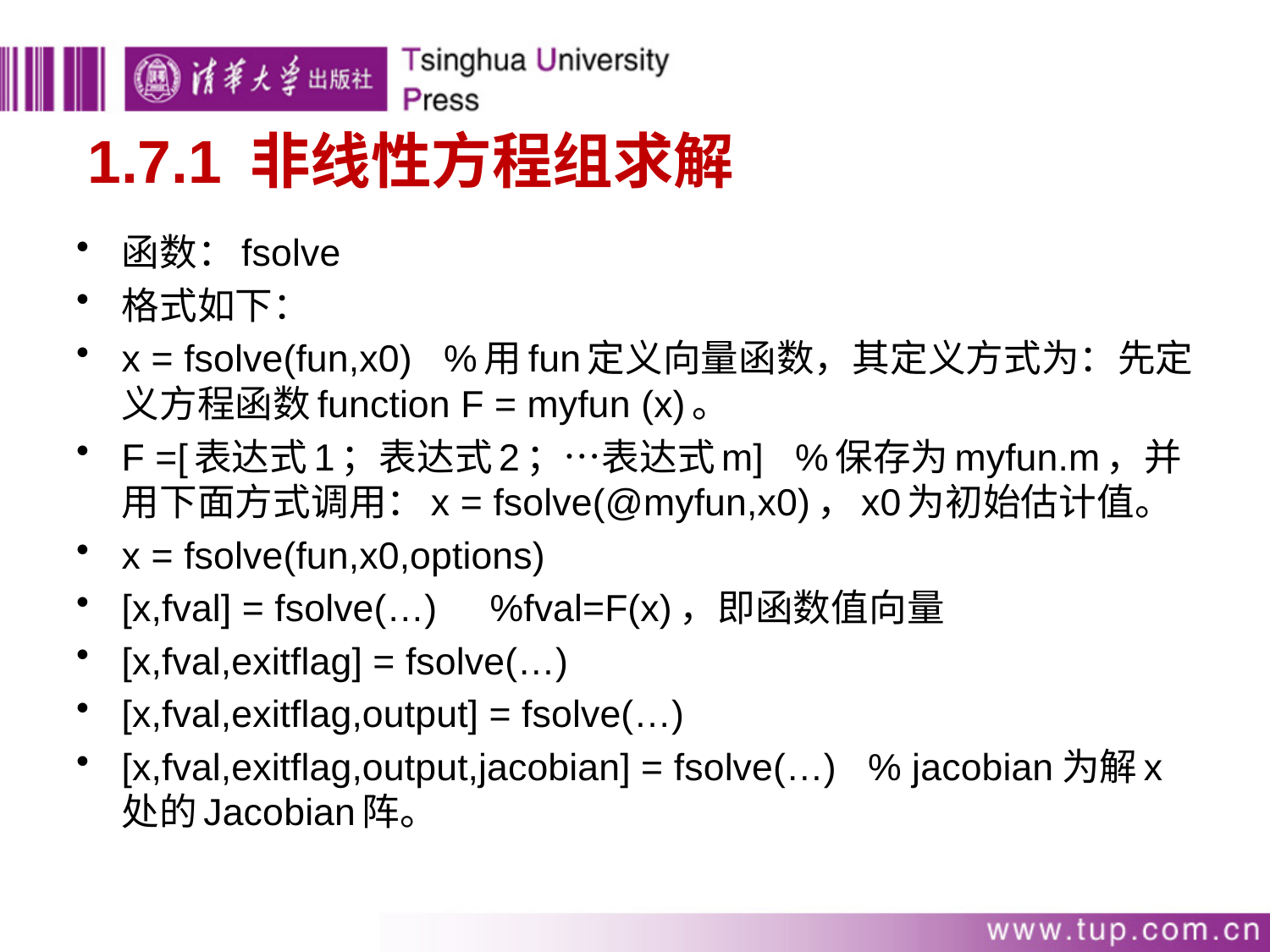

# 1.7.1 非线性方程组求解
函数：fsolve
格式如下：
x = fsolve(fun,x0)   %用fun定义向量函数，其定义方式为：先定义方程函数function F = myfun (x)。
F =[表达式1；表达式2；…表达式m]   %保存为myfun.m，并用下面方式调用：x = fsolve(@myfun,x0)，x0为初始估计值。
x = fsolve(fun,x0,options)
[x,fval] = fsolve(…)     %fval=F(x)，即函数值向量
[x,fval,exitflag] = fsolve(…)
[x,fval,exitflag,output] = fsolve(…)
[x,fval,exitflag,output,jacobian] = fsolve(…)   % jacobian为解x处的Jacobian阵。